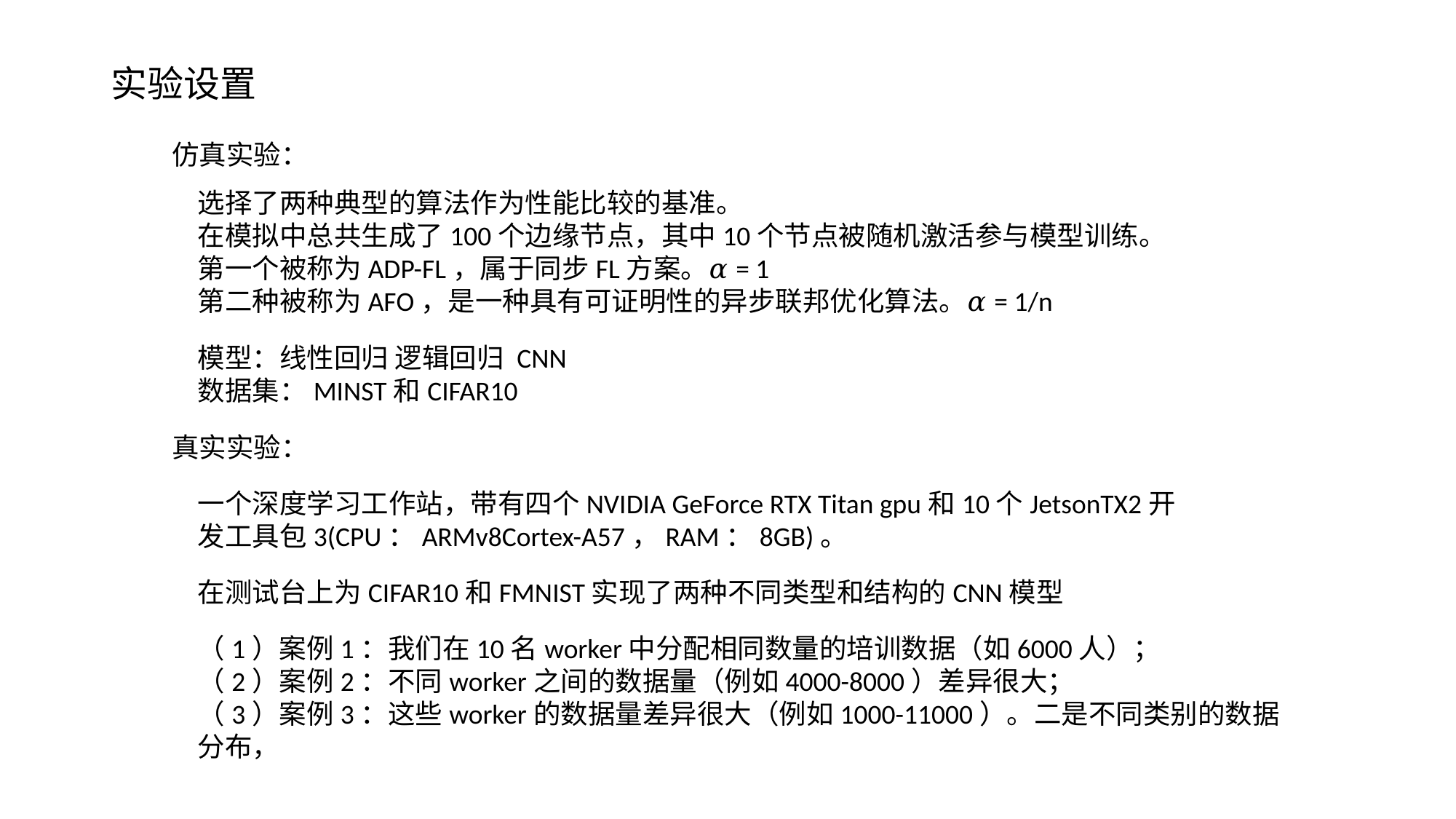

# 实验设置
仿真实验：
选择了两种典型的算法作为性能比较的基准。
在模拟中总共生成了100个边缘节点，其中10个节点被随机激活参与模型训练。
第一个被称为ADP-FL，属于同步FL方案。𝛼= 1
第二种被称为AFO，是一种具有可证明性的异步联邦优化算法。𝛼= 1/n
模型：线性回归 逻辑回归 CNN
数据集：MINST和CIFAR10
真实实验：
一个深度学习工作站，带有四个NVIDIA GeForce RTX Titan gpu和10个JetsonTX2开发工具包3(CPU：ARMv8Cortex-A57，RAM：8GB)。
在测试台上为CIFAR10和FMNIST实现了两种不同类型和结构的CNN模型
（1）案例1：我们在10名worker中分配相同数量的培训数据（如6000人）；
（2）案例2：不同worker之间的数据量（例如4000-8000）差异很大；
（3）案例3：这些worker的数据量差异很大（例如1000-11000）。二是不同类别的数据分布，